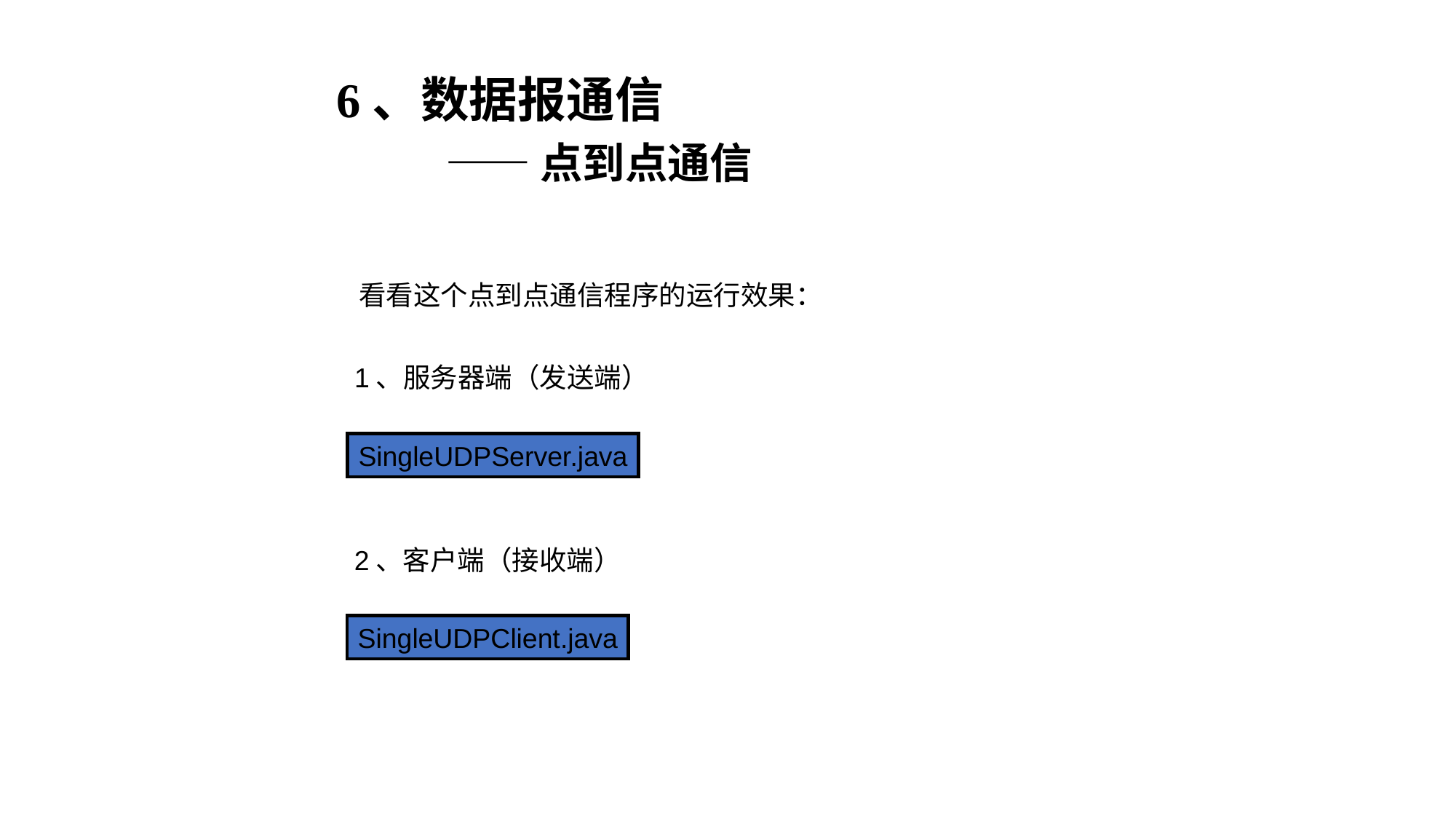

6、数据报通信
	——点到点通信
看看这个点到点通信程序的运行效果：
1、服务器端（发送端）
SingleUDPServer.java
2、客户端（接收端）
SingleUDPClient.java